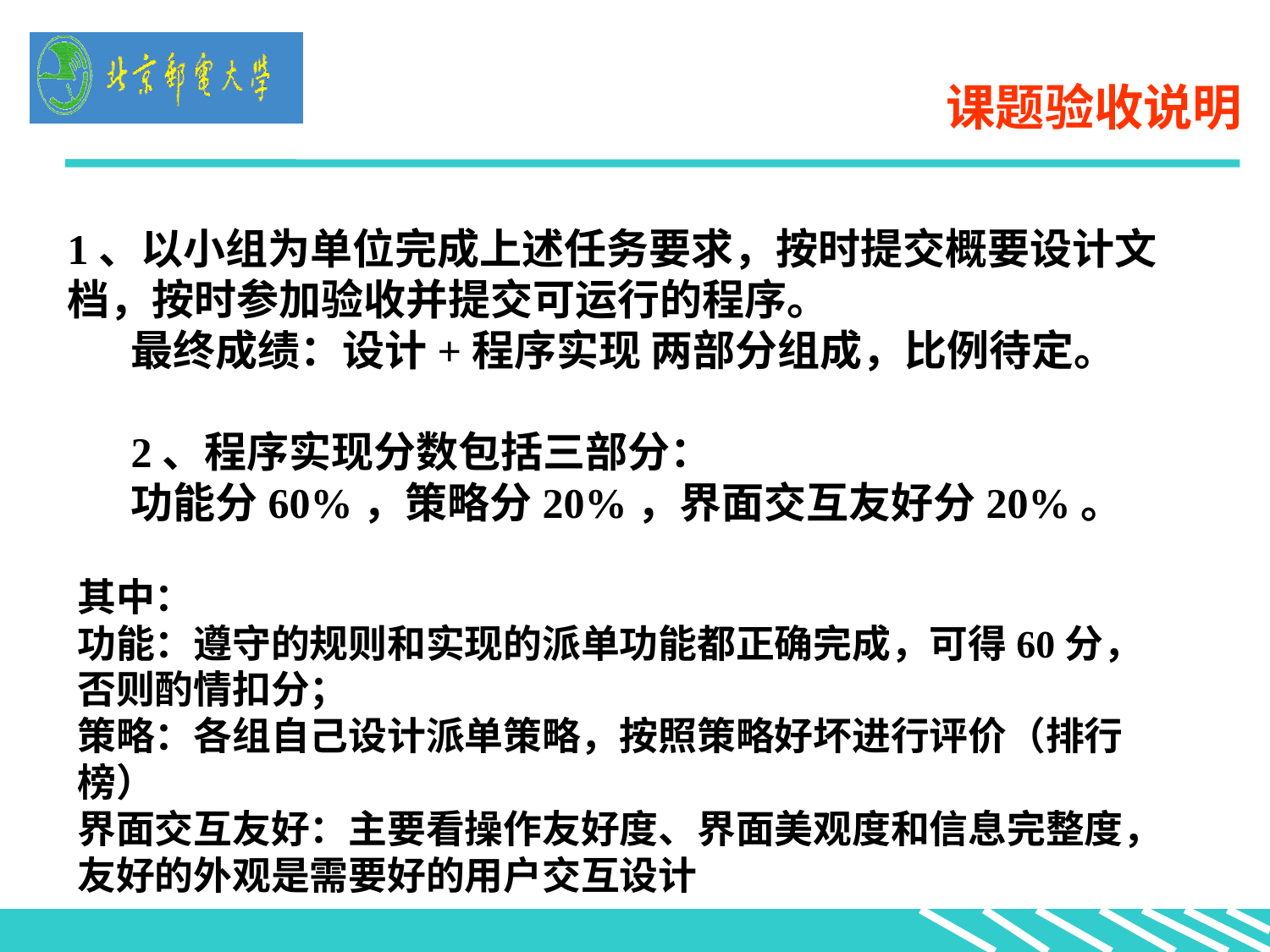

# 课题验收说明
1、以小组为单位完成上述任务要求，按时提交概要设计文档，按时参加验收并提交可运行的程序。
最终成绩：设计+程序实现 两部分组成，比例待定。

2、程序实现分数包括三部分：
功能分60%，策略分20%，界面交互友好分20%。
其中：
功能：遵守的规则和实现的派单功能都正确完成，可得60分，否则酌情扣分；
策略：各组自己设计派单策略，按照策略好坏进行评价（排行榜）
界面交互友好：主要看操作友好度、界面美观度和信息完整度，友好的外观是需要好的用户交互设计